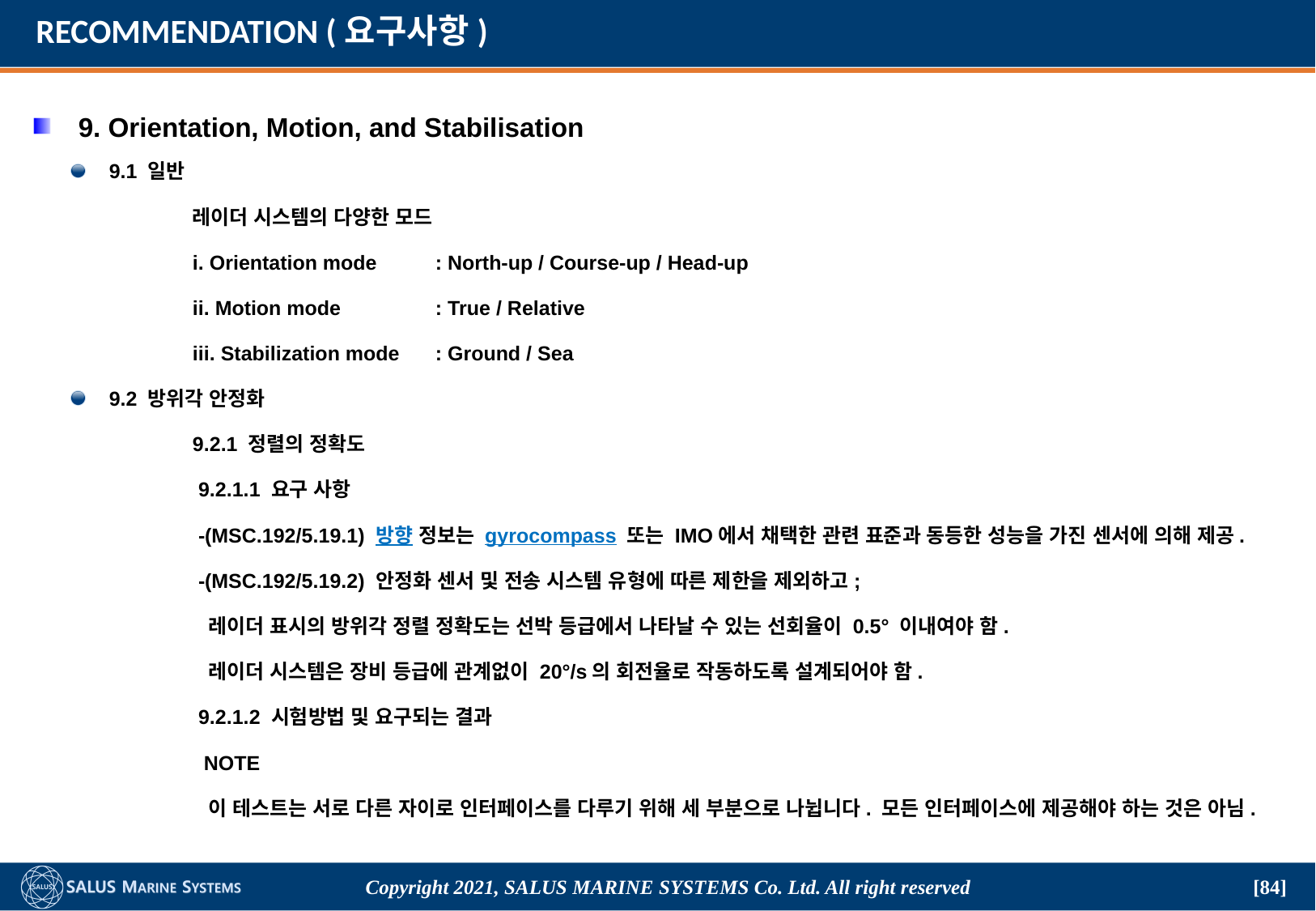

# RECOMMENDATION (요구사항)
9. Orientation, Motion, and Stabilisation
9.1 일반
	레이더 시스템의 다양한 모드
	i. Orientation mode	: North-up / Course-up / Head-up
	ii. Motion mode	: True / Relative
	iii. Stabilization mode	: Ground / Sea
9.2 방위각 안정화
	9.2.1 정렬의 정확도
	 9.2.1.1 요구 사항
	 -(MSC.192/5.19.1) 방향 정보는 gyrocompass 또는 IMO에서 채택한 관련 표준과 동등한 성능을 가진 센서에 의해 제공.
	 -(MSC.192/5.19.2) 안정화 센서 및 전송 시스템 유형에 따른 제한을 제외하고;
	  레이더 표시의 방위각 정렬 정확도는 선박 등급에서 나타날 수 있는 선회율이 0.5° 이내여야 함.
	  레이더 시스템은 장비 등급에 관계없이 20°/s의 회전율로 작동하도록 설계되어야 함.
	 9.2.1.2 시험방법 및 요구되는 결과
	  NOTE
	  이 테스트는 서로 다른 자이로 인터페이스를 다루기 위해 세 부분으로 나뉩니다. 모든 인터페이스에 제공해야 하는 것은 아님.

Copyright 2021, SALUS Marine Systems Co. Ltd. All right reserved
[84]